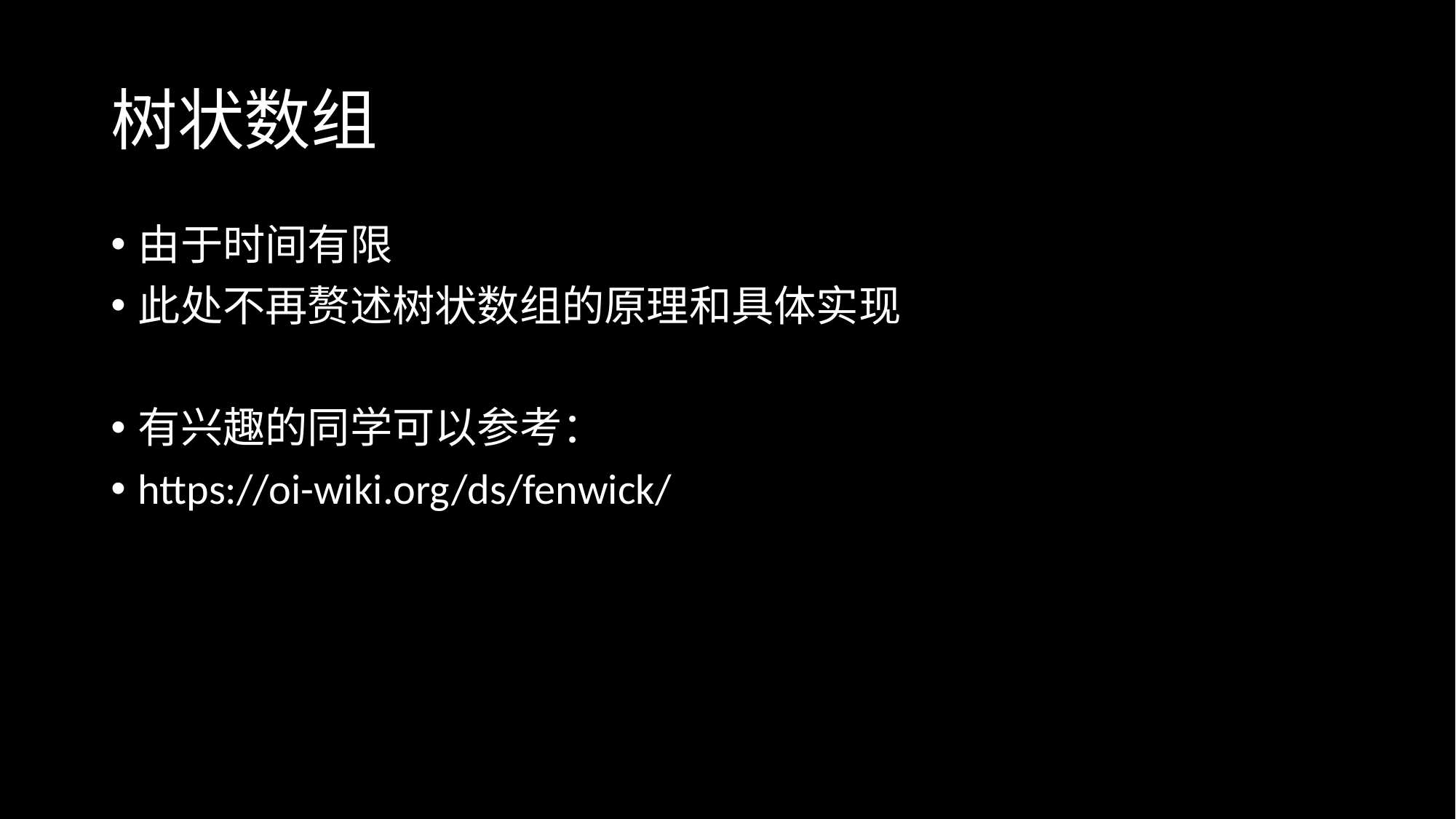

# 树状数组
由于时间有限
此处不再赘述树状数组的原理和具体实现

有兴趣的同学可以参考：
https://oi-wiki.org/ds/fenwick/